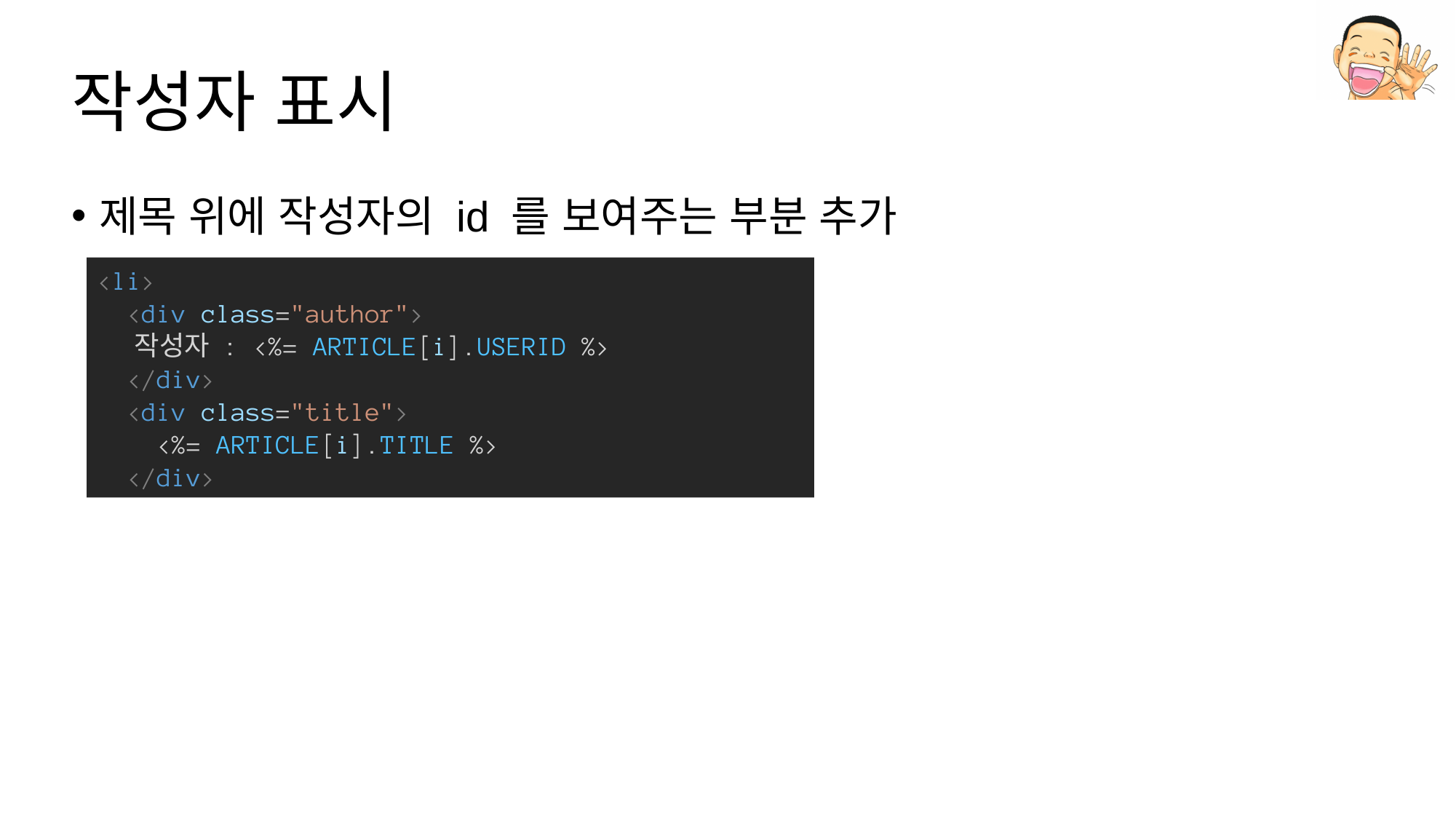

# 작성자 표시
제목 위에 작성자의 id 를 보여주는 부분 추가
<li>
  <div class="author">
    작성자 : <%= ARTICLE[i].USERID %>
  </div>
  <div class="title">
    <%= ARTICLE[i].TITLE %>
  </div>